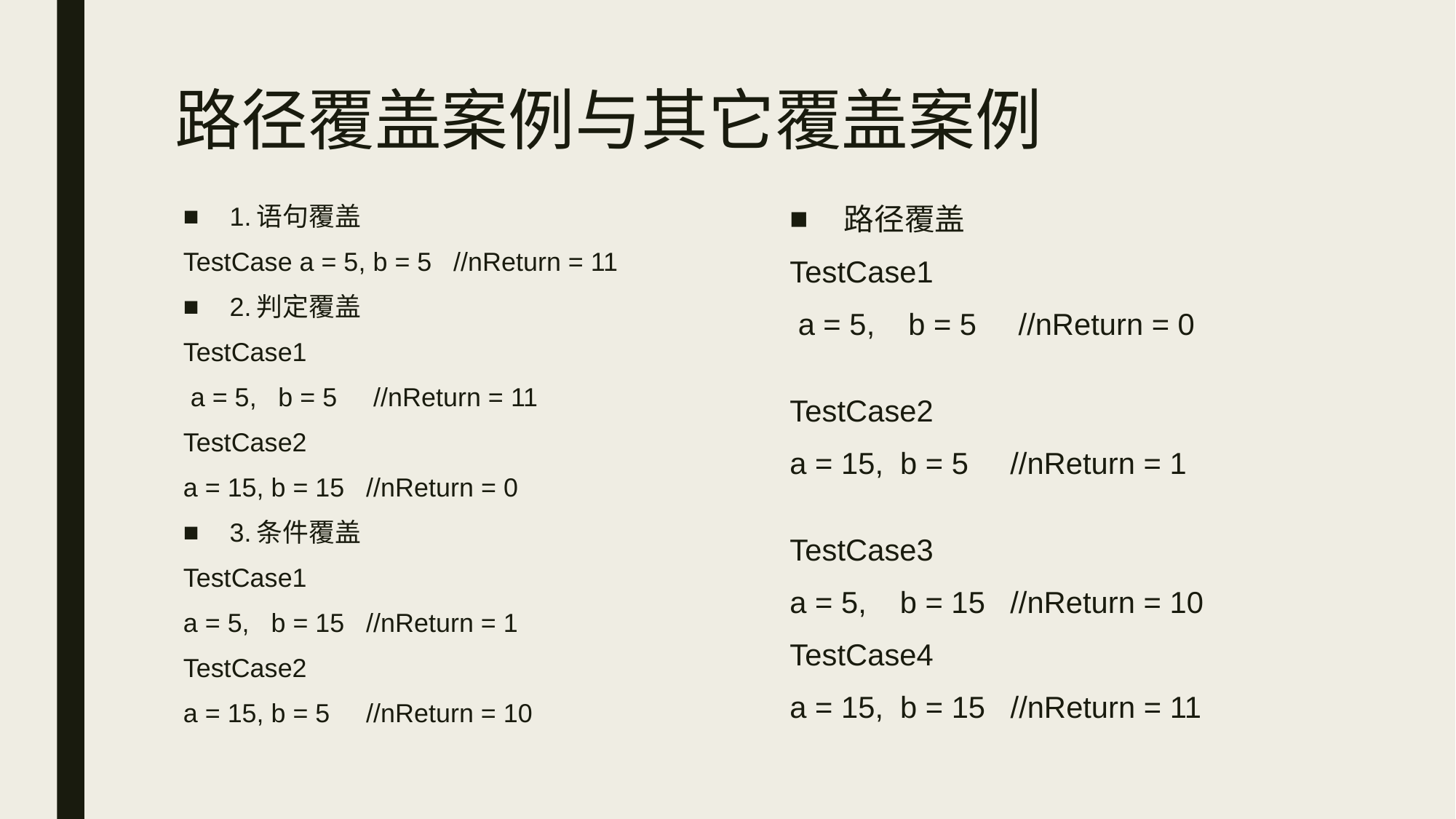

# 路径覆盖案例与其它覆盖案例
1.语句覆盖
TestCase a = 5, b = 5   //nReturn = 11
2.判定覆盖
TestCase1
 a = 5,   b = 5     //nReturn = 11
TestCase2
a = 15, b = 15   //nReturn = 0
3.条件覆盖
TestCase1
a = 5,   b = 15   //nReturn = 1
TestCase2
a = 15, b = 5     //nReturn = 10

路径覆盖
TestCase1
 a = 5,    b = 5     //nReturn = 0
TestCase2
a = 15,  b = 5     //nReturn = 1
TestCase3
a = 5,    b = 15   //nReturn = 10
TestCase4
a = 15,  b = 15   //nReturn = 11